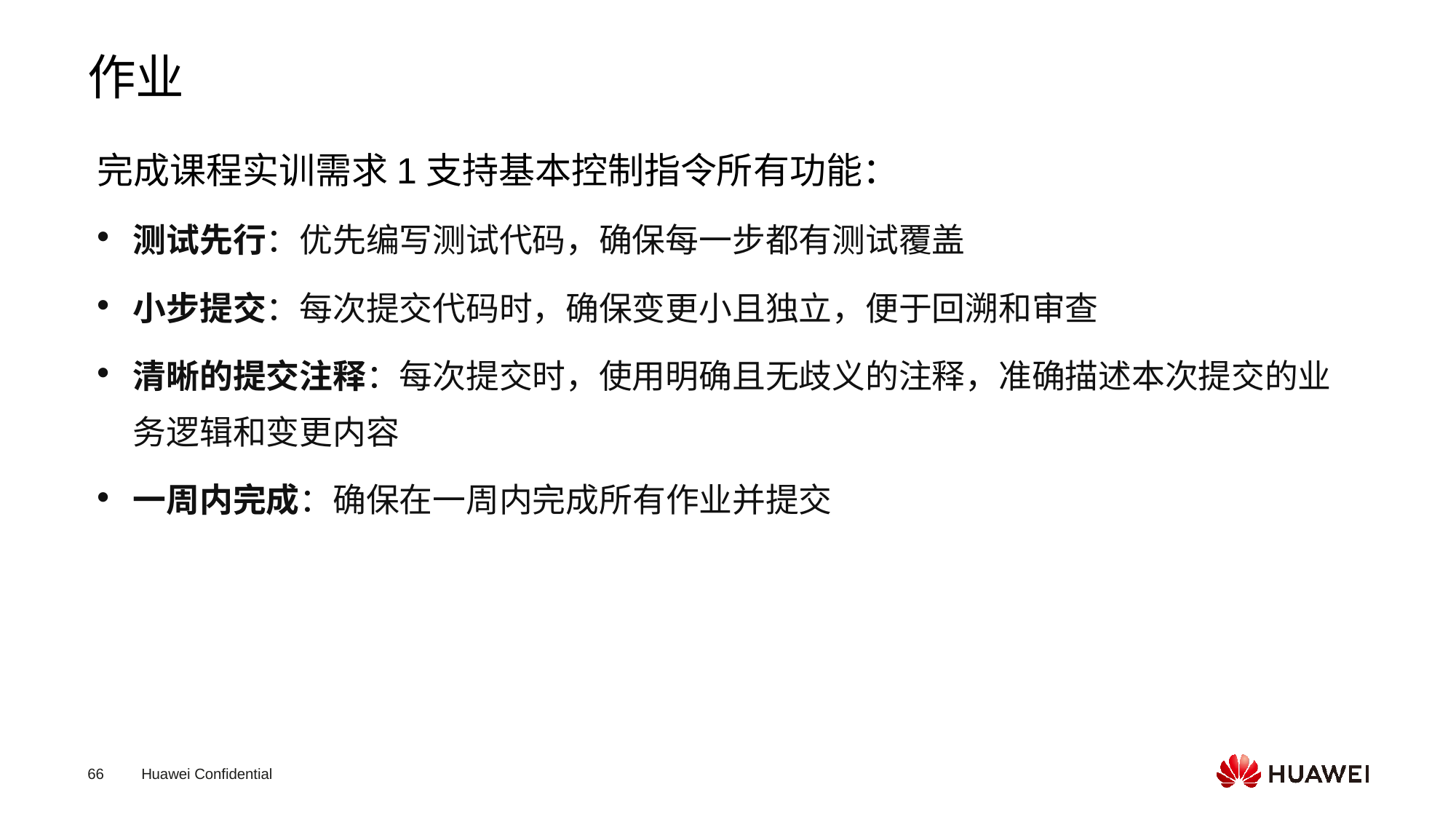

# 作业
完成课程实训需求1支持基本控制指令所有功能：
测试先行：优先编写测试代码，确保每一步都有测试覆盖
小步提交：每次提交代码时，确保变更小且独立，便于回溯和审查
清晰的提交注释：每次提交时，使用明确且无歧义的注释，准确描述本次提交的业务逻辑和变更内容
一周内完成：确保在一周内完成所有作业并提交